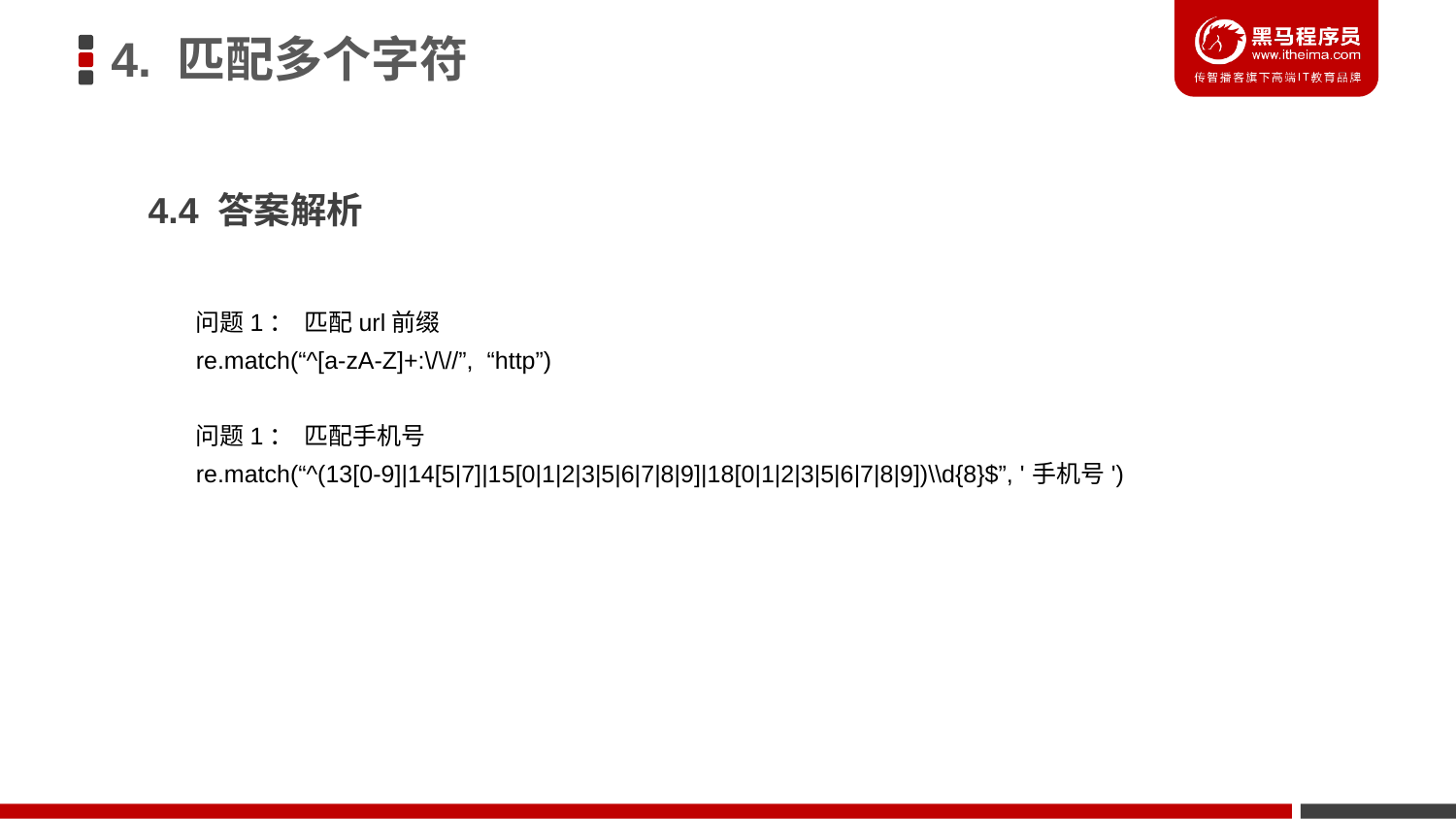

4. 匹配多个字符
4.4 答案解析
问题1：  匹配url前缀
re.match(“^[a-zA-Z]+:\/\//”,  “http”)

问题1：  匹配手机号
re.match(“^(13[0-9]|14[5|7]|15[0|1|2|3|5|6|7|8|9]|18[0|1|2|3|5|6|7|8|9])\\d{8}$”, '手机号')